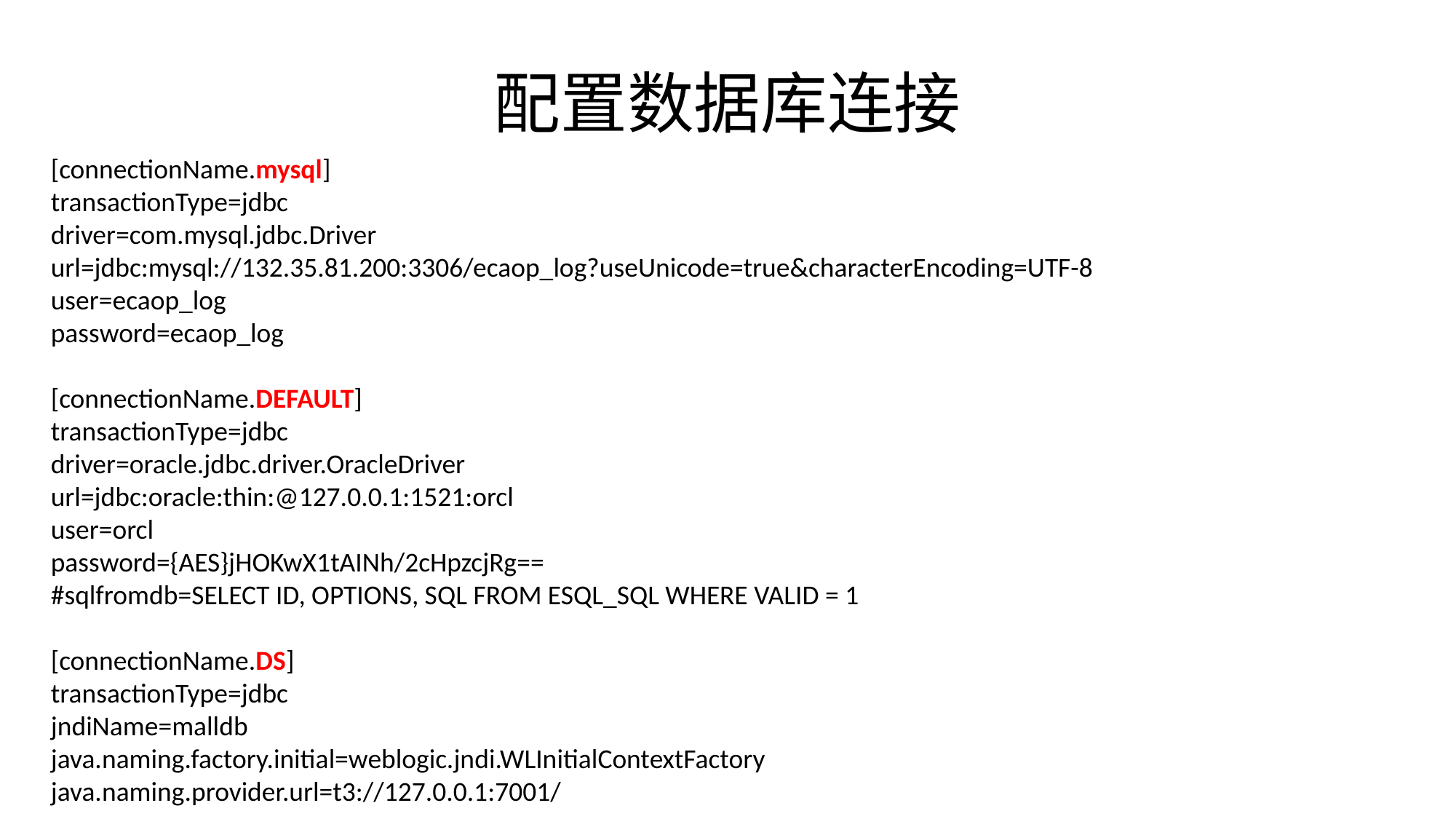

# 配置数据库连接
[connectionName.mysql]
transactionType=jdbc
driver=com.mysql.jdbc.Driver
url=jdbc:mysql://132.35.81.200:3306/ecaop_log?useUnicode=true&characterEncoding=UTF-8
user=ecaop_log
password=ecaop_log

[connectionName.DEFAULT]
transactionType=jdbc
driver=oracle.jdbc.driver.OracleDriver
url=jdbc:oracle:thin:@127.0.0.1:1521:orcl
user=orcl
password={AES}jHOKwX1tAINh/2cHpzcjRg==
#sqlfromdb=SELECT ID, OPTIONS, SQL FROM ESQL_SQL WHERE VALID = 1

[connectionName.DS]
transactionType=jdbc
jndiName=malldb
java.naming.factory.initial=weblogic.jndi.WLInitialContextFactory
java.naming.provider.url=t3://127.0.0.1:7001/